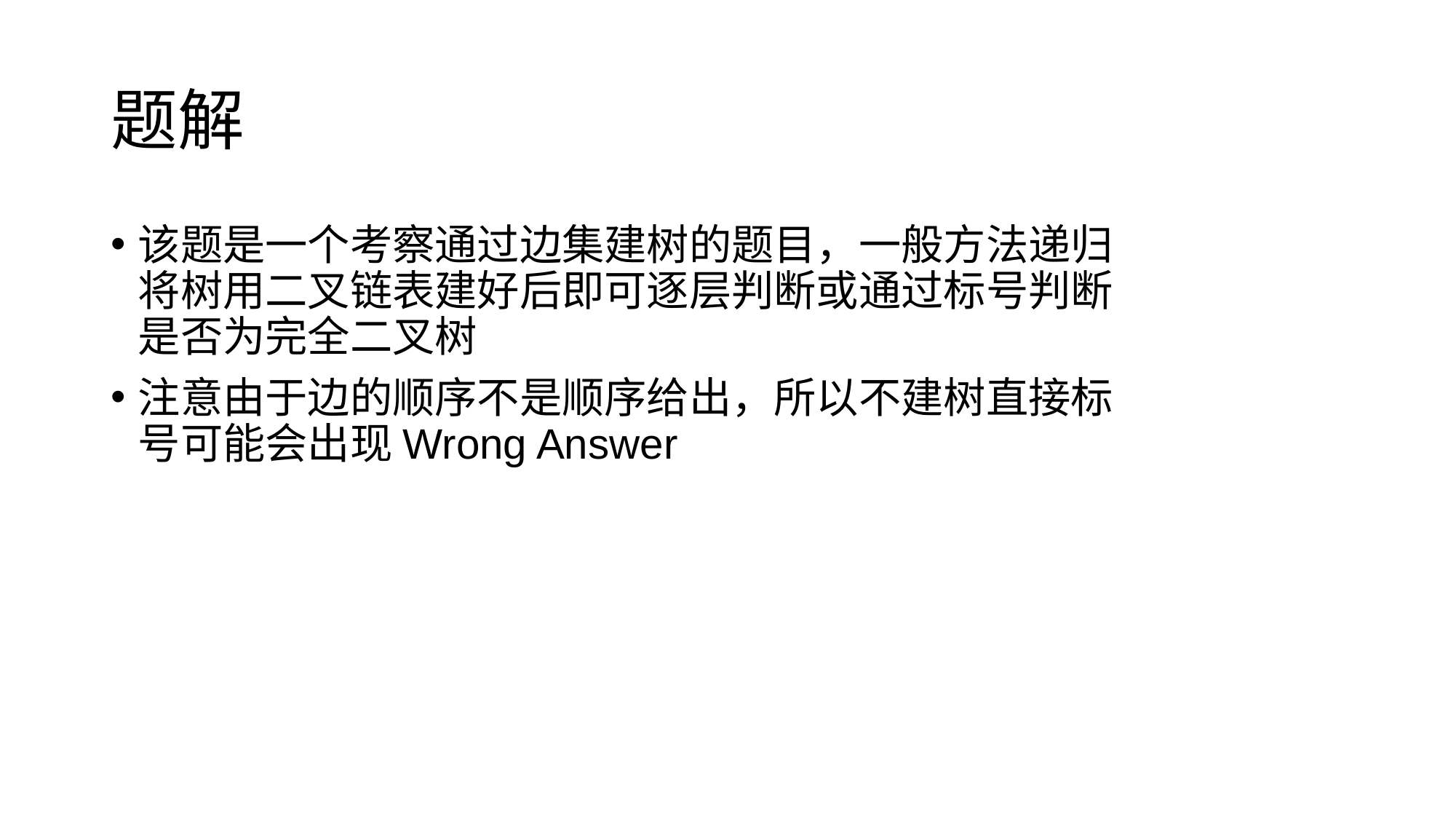

# 题解
该题是一个考察通过边集建树的题目，一般方法递归将树用二叉链表建好后即可逐层判断或通过标号判断是否为完全二叉树
注意由于边的顺序不是顺序给出，所以不建树直接标号可能会出现Wrong Answer